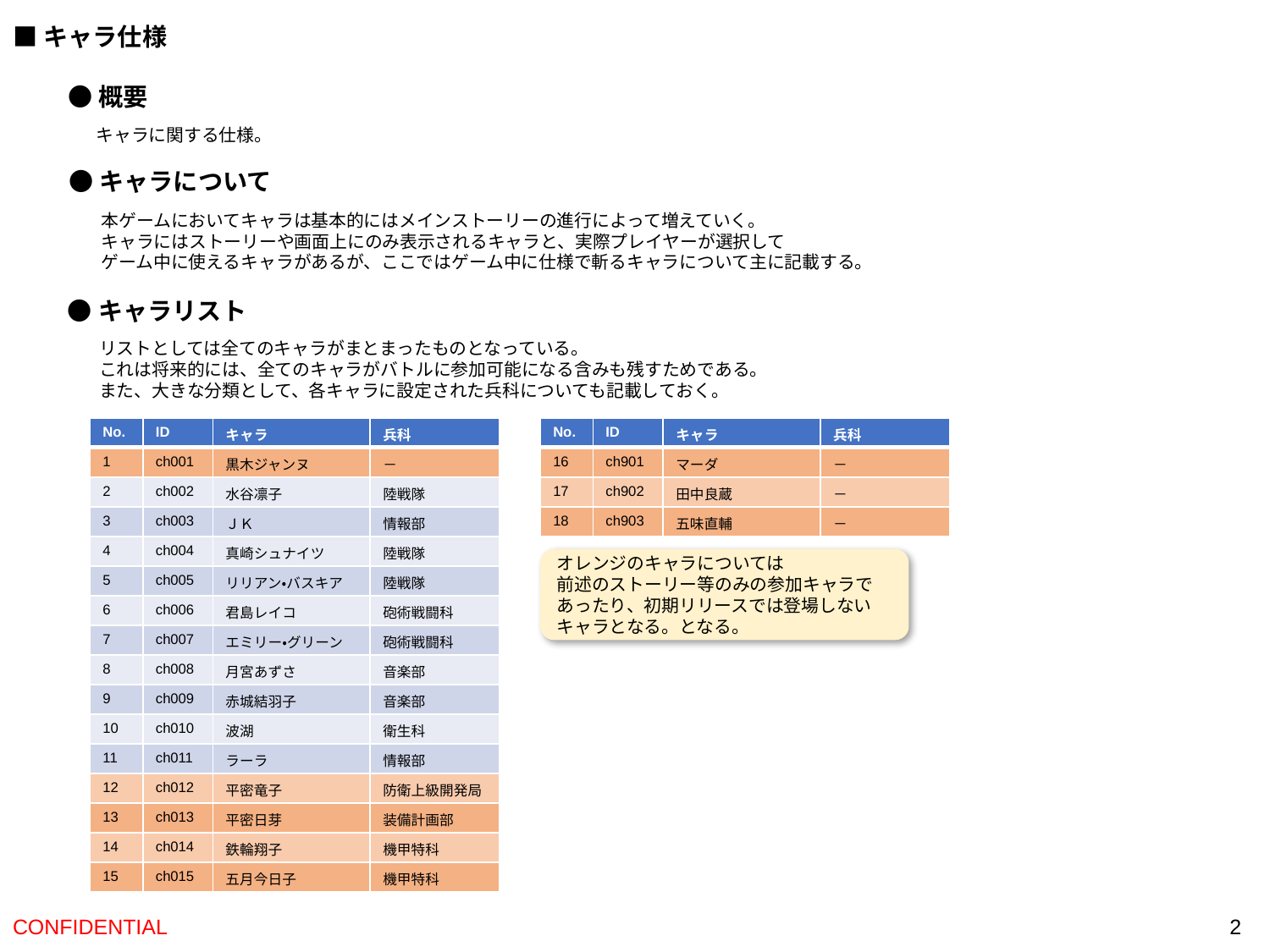

■キャラ仕様
●概要
キャラに関する仕様。
●キャラについて
本ゲームにおいてキャラは基本的にはメインストーリーの進行によって増えていく。
キャラにはストーリーや画面上にのみ表示されるキャラと、実際プレイヤーが選択して
ゲーム中に使えるキャラがあるが、ここではゲーム中に仕様で斬るキャラについて主に記載する。
●キャラリスト
リストとしては全てのキャラがまとまったものとなっている。
これは将来的には、全てのキャラがバトルに参加可能になる含みも残すためである。
また、大きな分類として、各キャラに設定された兵科についても記載しておく。
| No. | ID | キャラ | 兵科 |
| --- | --- | --- | --- |
| 1 | ch001 | 黒木ジャンヌ | － |
| 2 | ch002 | 水谷凛子 | 陸戦隊 |
| 3 | ch003 | ＪＫ | 情報部 |
| 4 | ch004 | 真崎シュナイツ | 陸戦隊 |
| 5 | ch005 | リリアン・バスキア | 陸戦隊 |
| 6 | ch006 | 君島レイコ | 砲術戦闘科 |
| 7 | ch007 | エミリー・グリーン | 砲術戦闘科 |
| 8 | ch008 | 月宮あずさ | 音楽部 |
| 9 | ch009 | 赤城結羽子 | 音楽部 |
| 10 | ch010 | 波湖 | 衛生科 |
| 11 | ch011 | ラーラ | 情報部 |
| 12 | ch012 | 平密竜子 | 防衛上級開発局 |
| 13 | ch013 | 平密日芽 | 装備計画部 |
| 14 | ch014 | 鉄輪翔子 | 機甲特科 |
| 15 | ch015 | 五月今日子 | 機甲特科 |
| No. | ID | キャラ | 兵科 |
| --- | --- | --- | --- |
| 16 | ch901 | マーダ | － |
| 17 | ch902 | 田中良蔵 | － |
| 18 | ch903 | 五味直輔 | － |
オレンジのキャラについては
前述のストーリー等のみの参加キャラであったり、初期リリースでは登場しないキャラとなる。となる。
2
CONFIDENTIAL